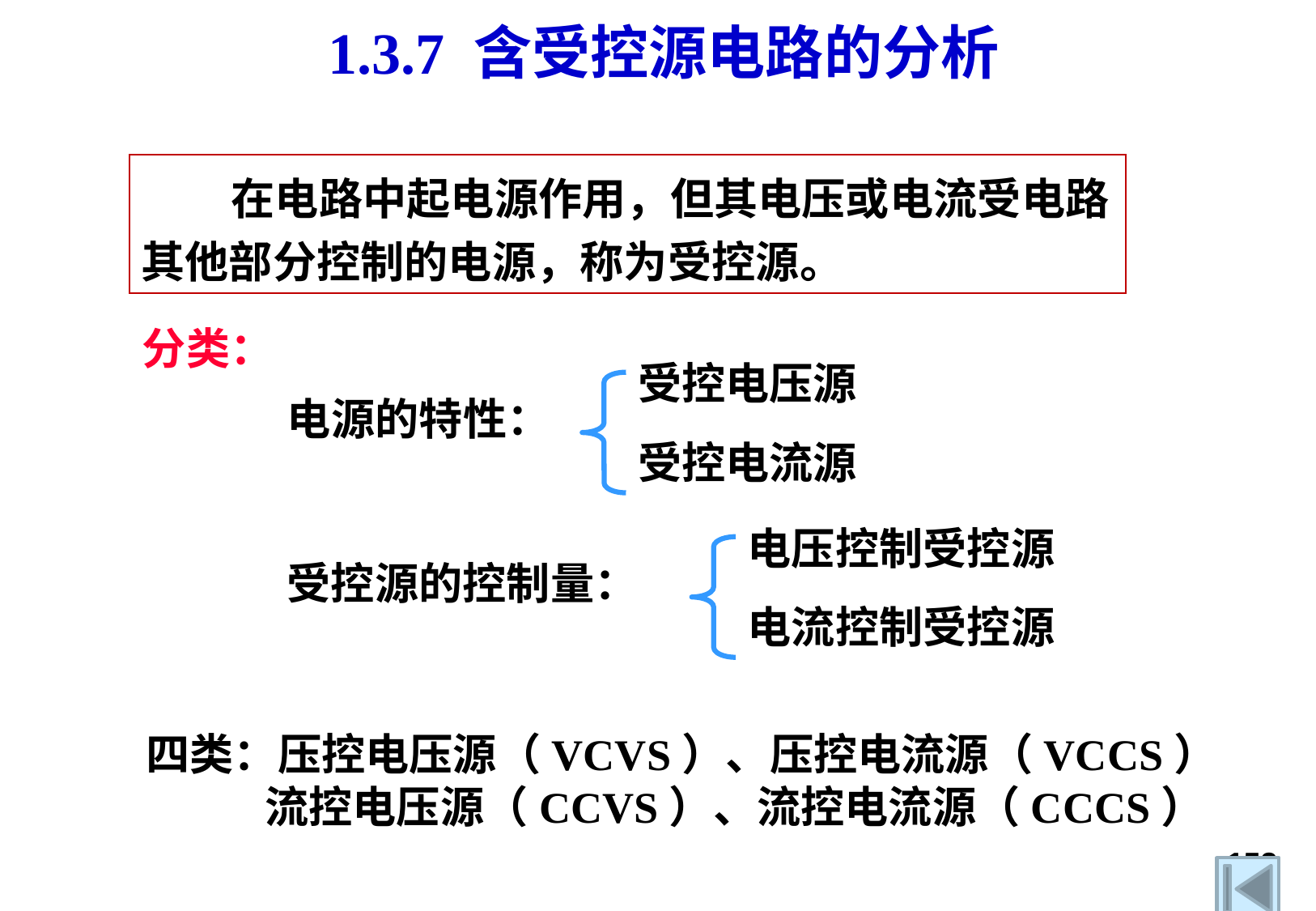

1.3.7 含受控源电路的分析
        在电路中起电源作用，但其电压或电流受电路其他部分控制的电源，称为受控源。
分类：
受控电压源

电源的特性：
受控电流源
电压控制受控源

受控源的控制量：
电流控制受控源
四类：压控电压源（VCVS）、压控电流源（VCCS）
            流控电压源（CCVS）、流控电流源（CCCS）